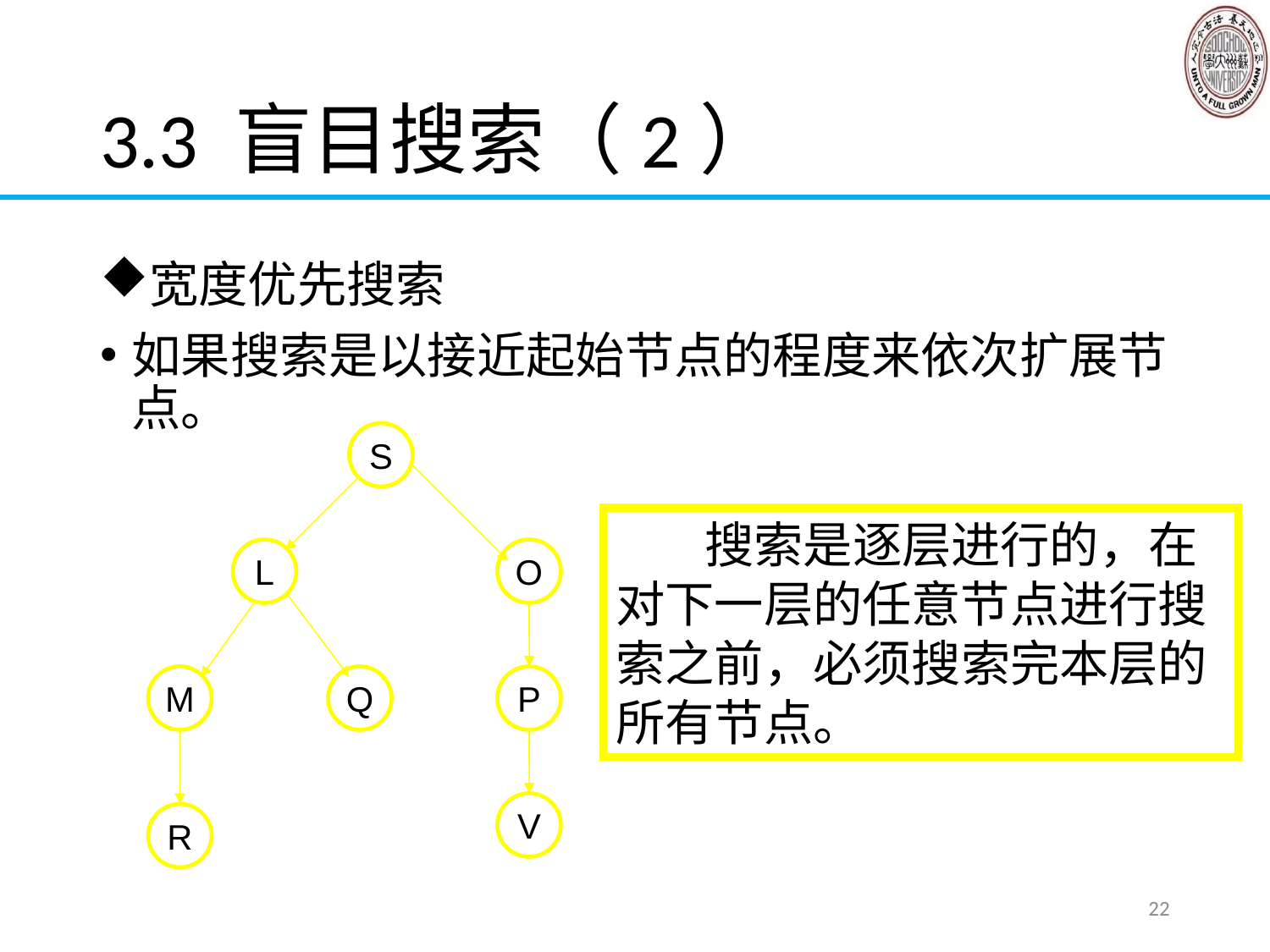

# 3.3 盲目搜索（2）
宽度优先搜索
如果搜索是以接近起始节点的程度来依次扩展节点。

S

L
O

M
Q
P

V
R
       搜索是逐层进行的，在对下一层的任意节点进行搜索之前，必须搜索完本层的所有节点。
22